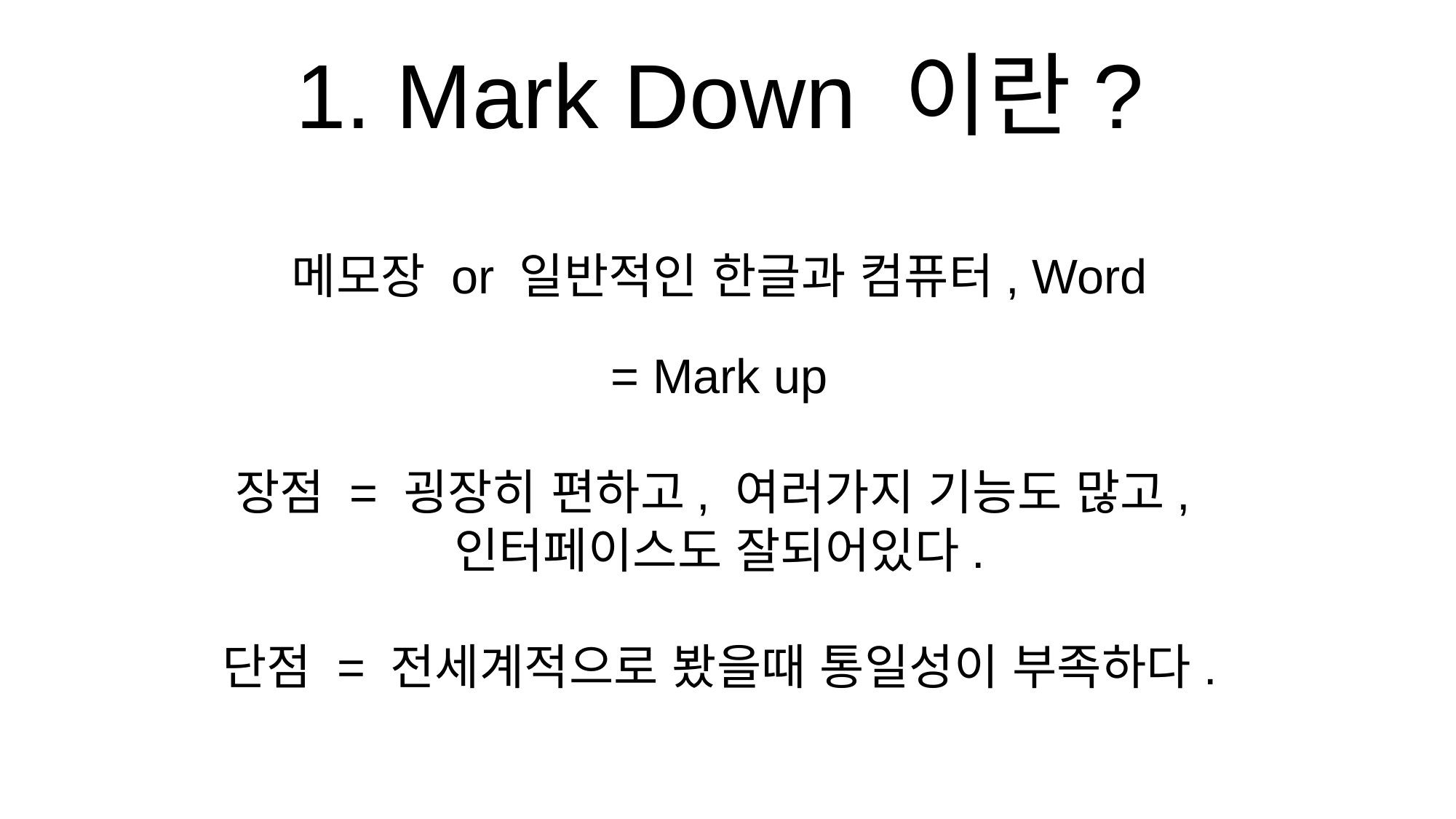

1. Mark Down 이란?
메모장 or 일반적인 한글과 컴퓨터, Word
= Mark up

장점 = 굉장히 편하고, 여러가지 기능도 많고,
인터페이스도 잘되어있다.

단점 = 전세계적으로 봤을때 통일성이 부족하다.